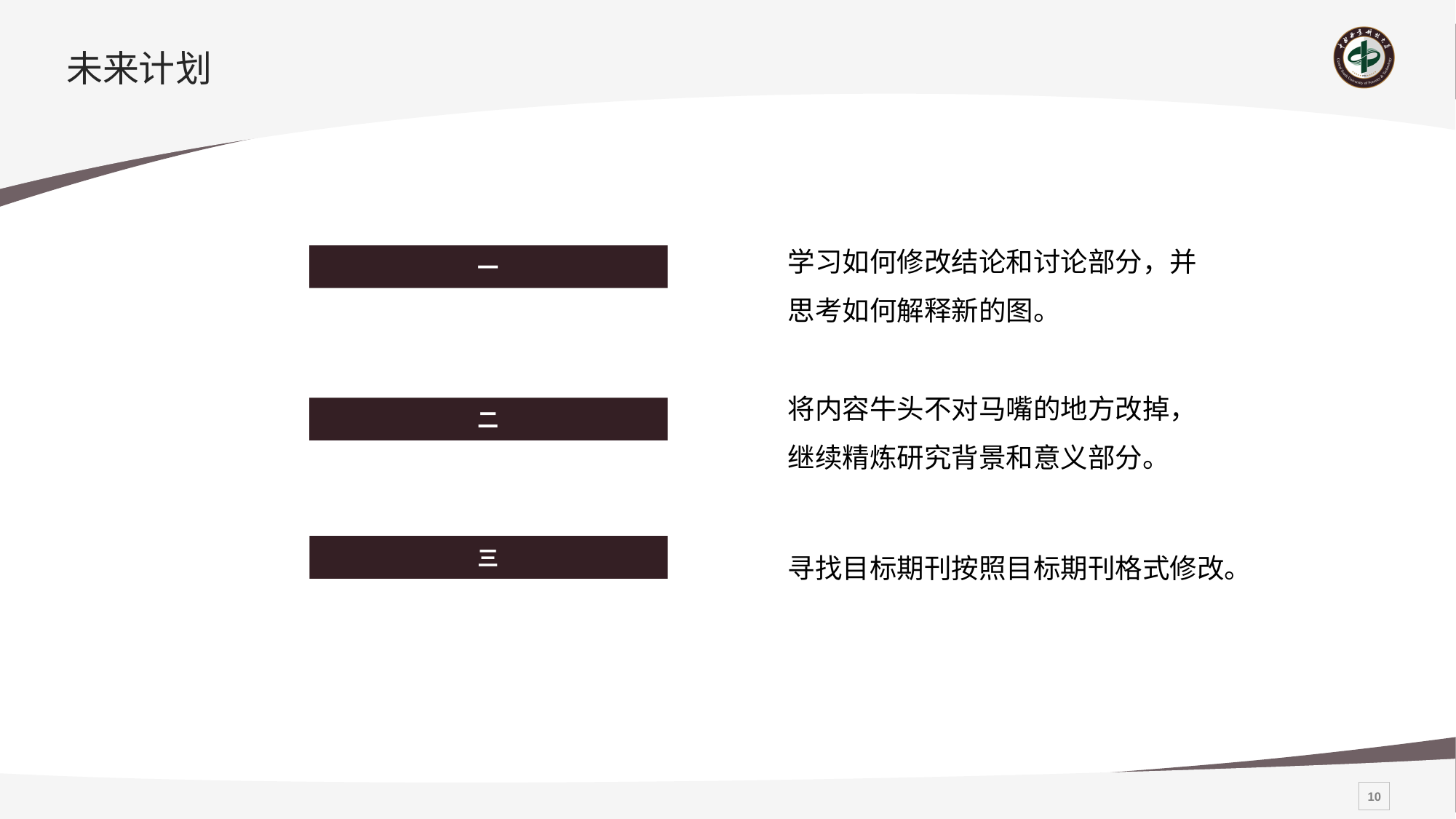

# 未来计划
学习如何修改结论和讨论部分，并思考如何解释新的图。
一
将内容牛头不对马嘴的地方改掉，继续精炼研究背景和意义部分。
二
三
寻找目标期刊按照目标期刊格式修改。